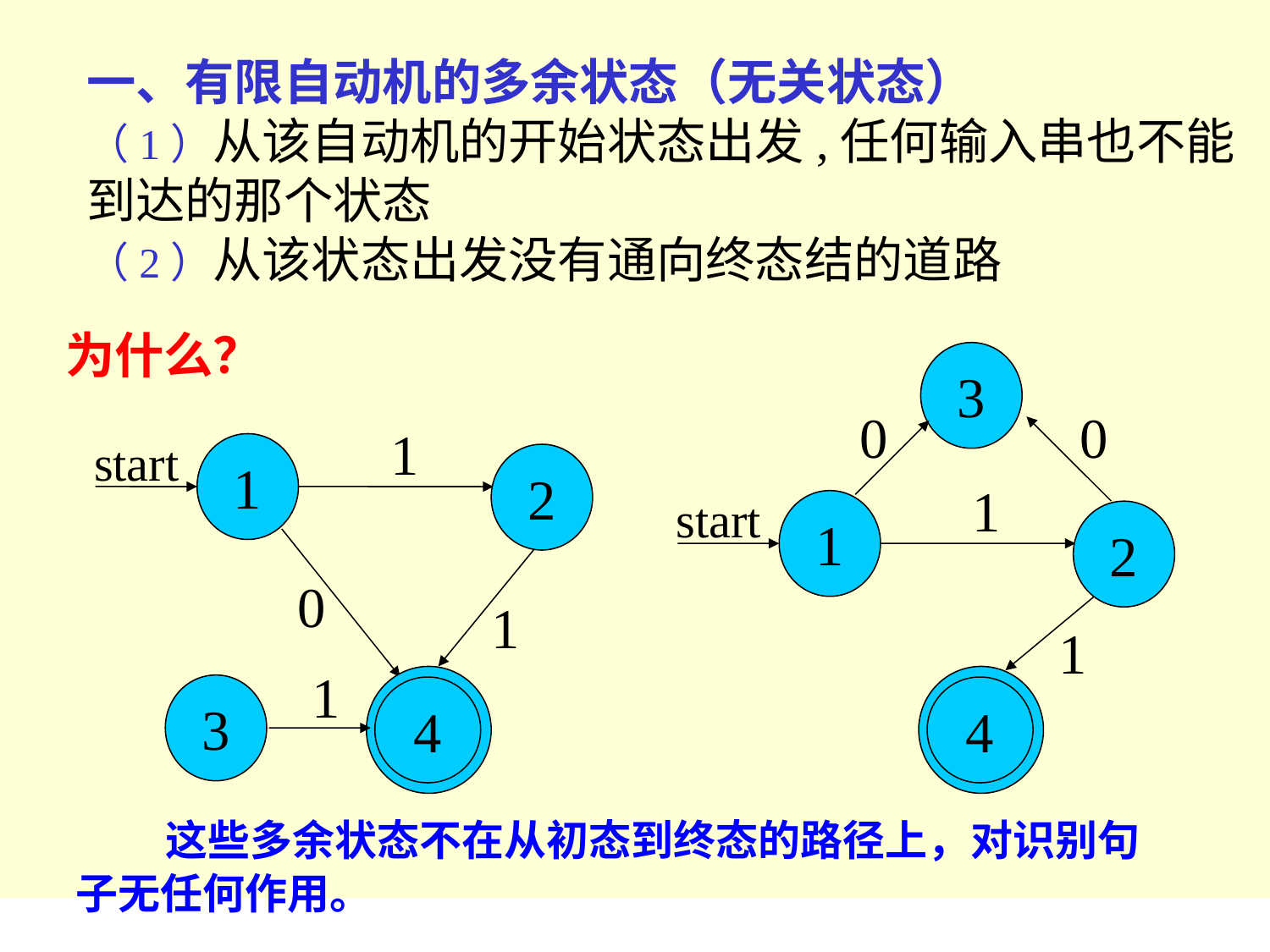

一、有限自动机的多余状态（无关状态）
（1）从该自动机的开始状态出发,任何输入串也不能
到达的那个状态
（2）从该状态出发没有通向终态结的道路
为什么？
3
0
0

1
start
1
2

1
q0
4
1
start
1
2

0
1
1
q0
4
3

      这些多余状态不在从初态到终态的路径上，对识别句子无任何作用。